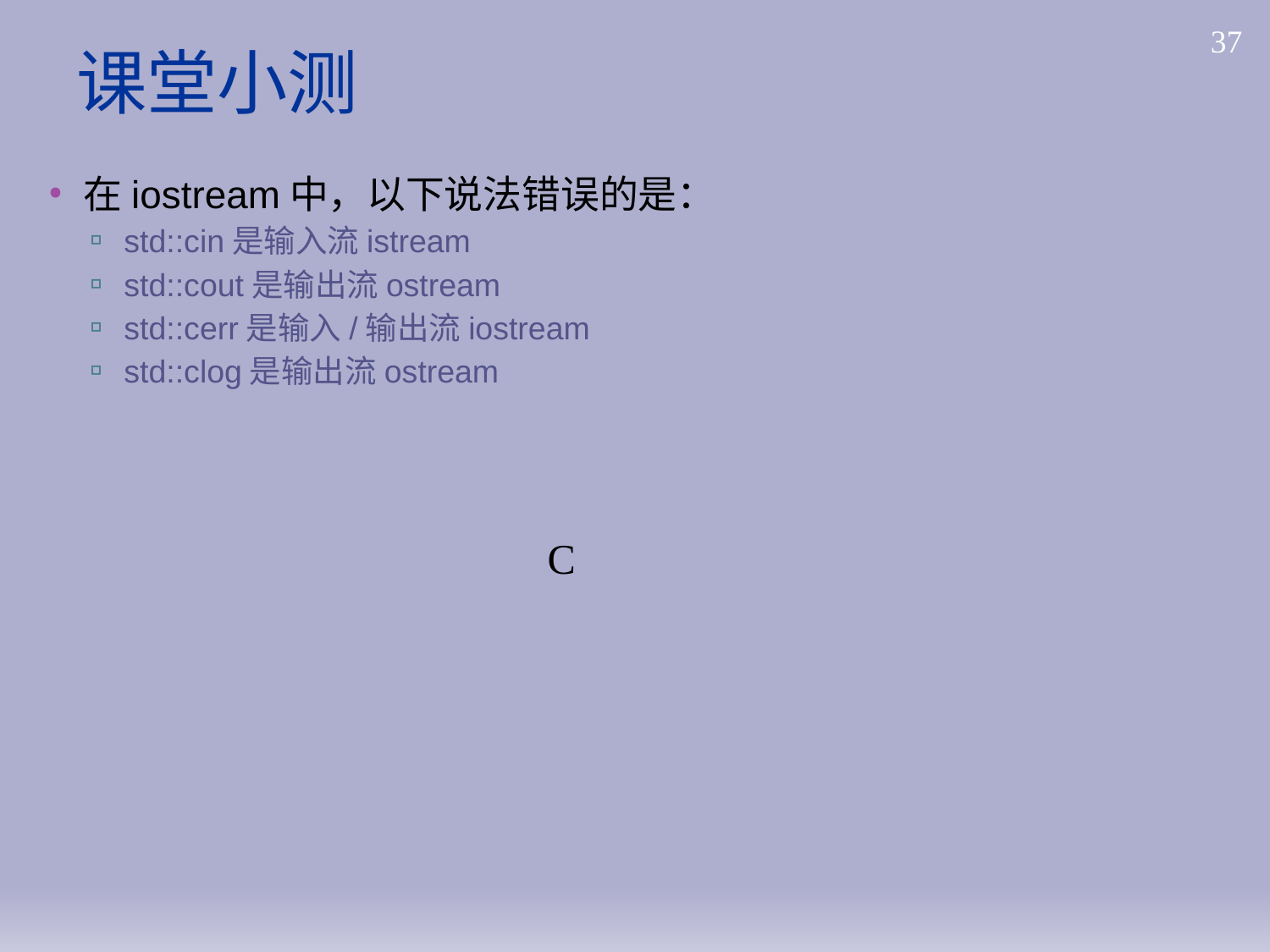

# 课堂小测
37
在iostream中，以下说法错误的是：
std::cin是输入流istream
std::cout是输出流ostream
std::cerr是输入/输出流iostream
std::clog是输出流ostream
C